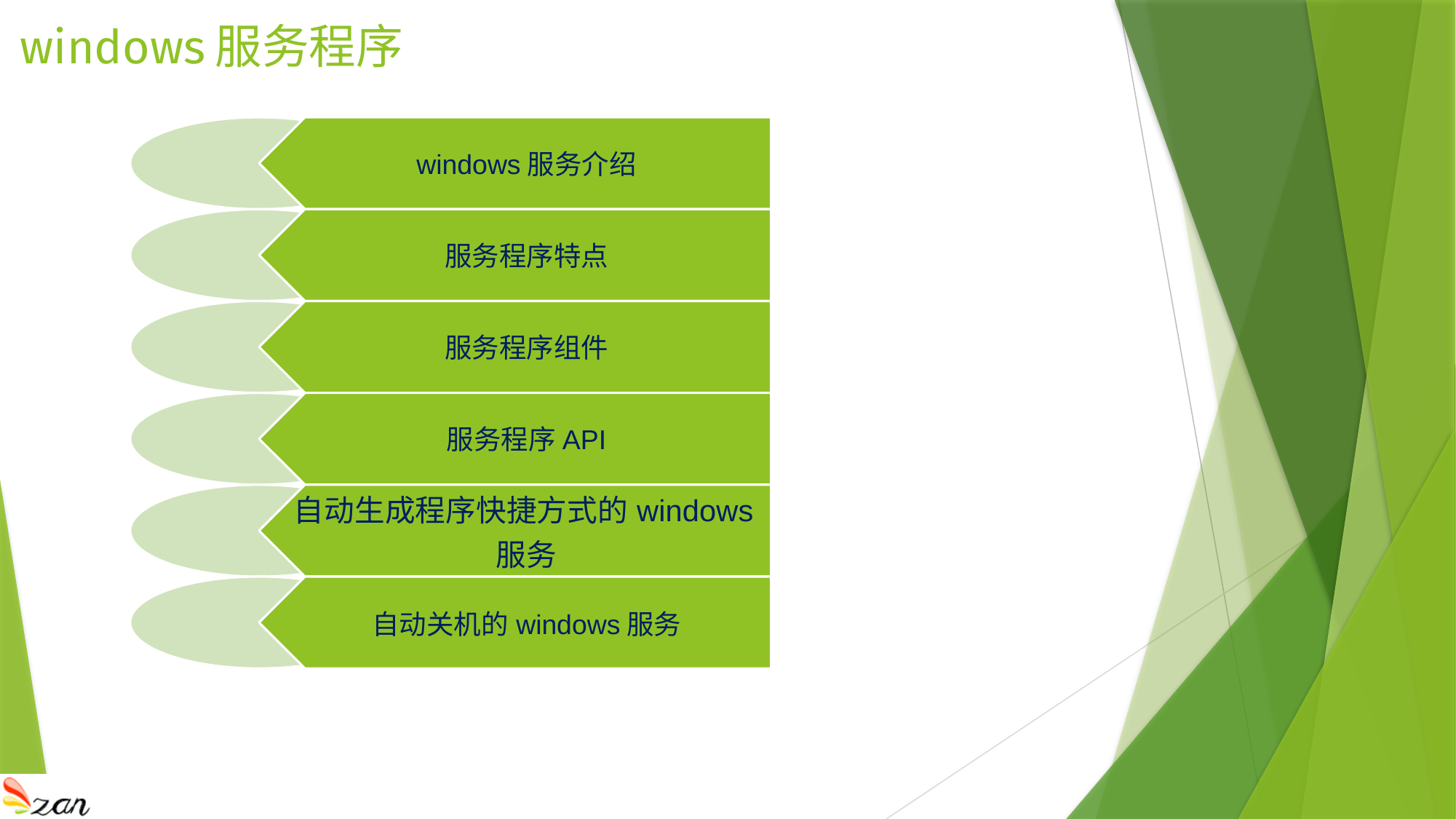

# windows服务程序
windows服务介绍
服务程序特点
服务程序组件
服务程序API
自动生成程序快捷方式的windows服务
自动关机的windows服务